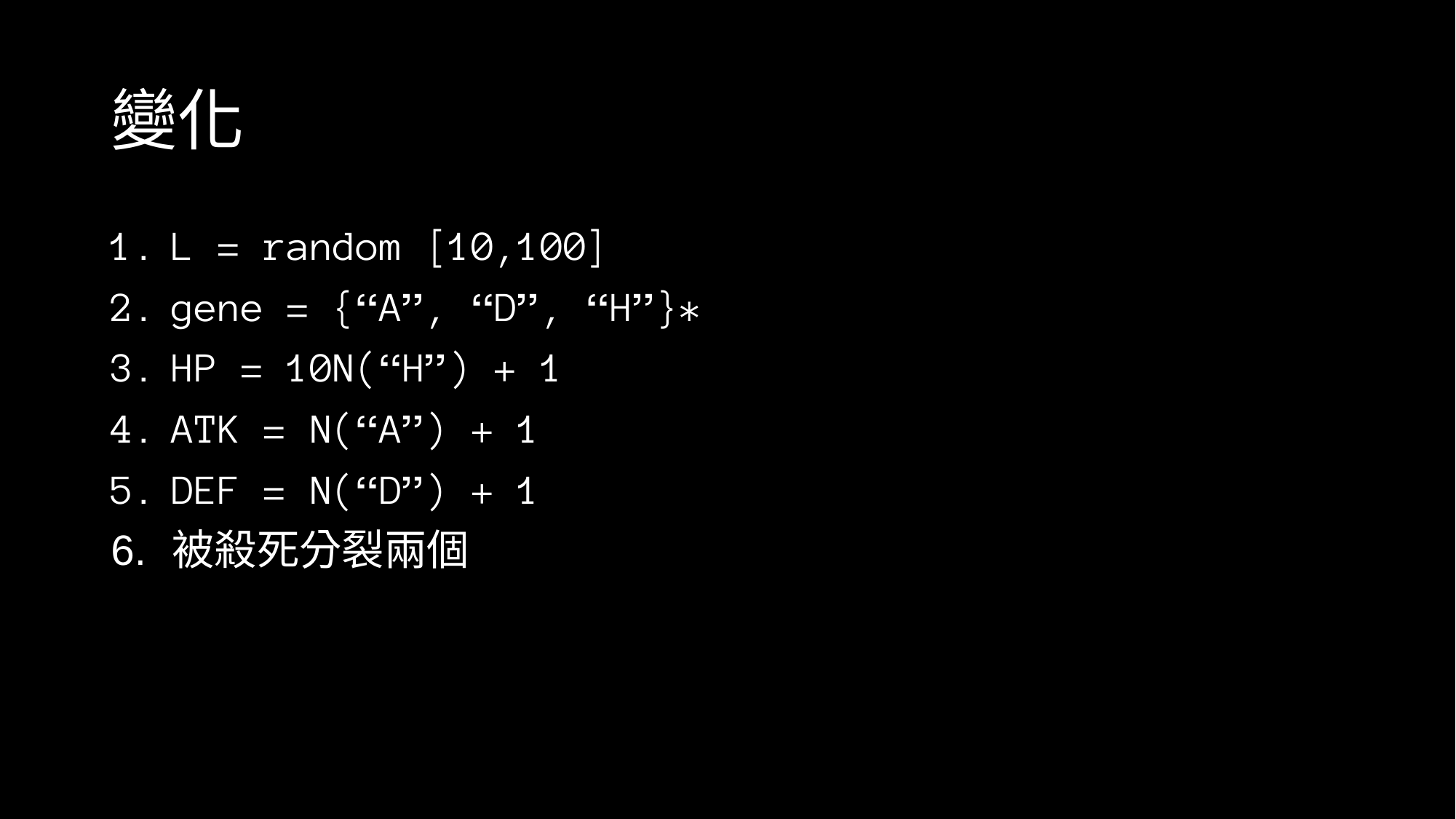

# 變化
L = random [10,100]
gene = {“A”, “D”, “H”}*
HP = 10N(“H”) + 1
ATK = N(“A”) + 1
DEF = N(“D”) + 1
被殺死分裂兩個